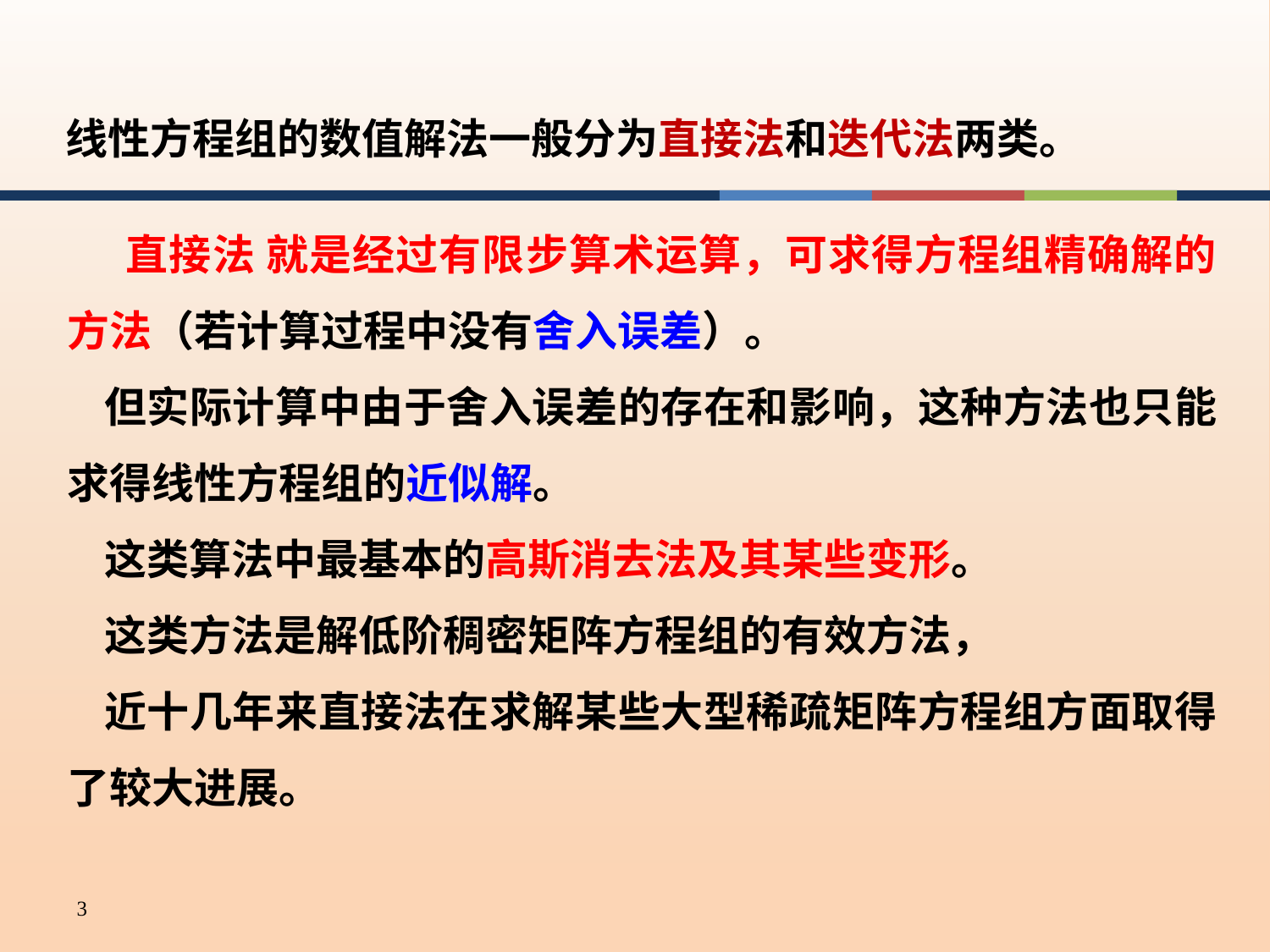

线性方程组的数值解法一般分为直接法和迭代法两类。
 直接法 就是经过有限步算术运算，可求得方程组精确解的方法（若计算过程中没有舍入误差）。
但实际计算中由于舍入误差的存在和影响，这种方法也只能求得线性方程组的近似解。
这类算法中最基本的高斯消去法及其某些变形。
这类方法是解低阶稠密矩阵方程组的有效方法，
近十几年来直接法在求解某些大型稀疏矩阵方程组方面取得了较大进展。
3